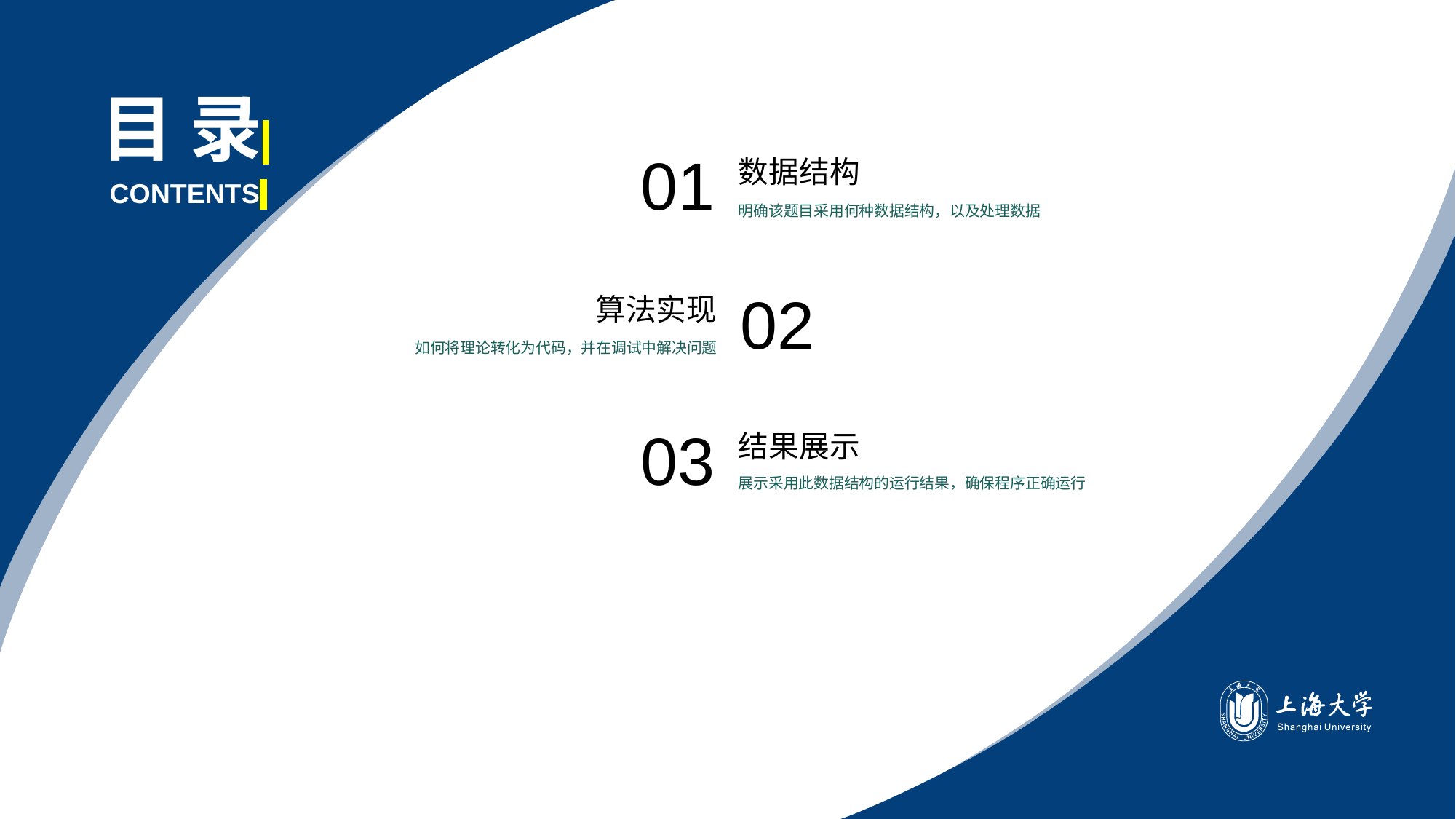

目 录
01
数据结构
明确该题目采用何种数据结构，以及处理数据
CONTENTS

02
算法实现
如何将理论转化为代码，并在调试中解决问题
03
结果展示
展示采用此数据结构的运行结果，确保程序正确运行